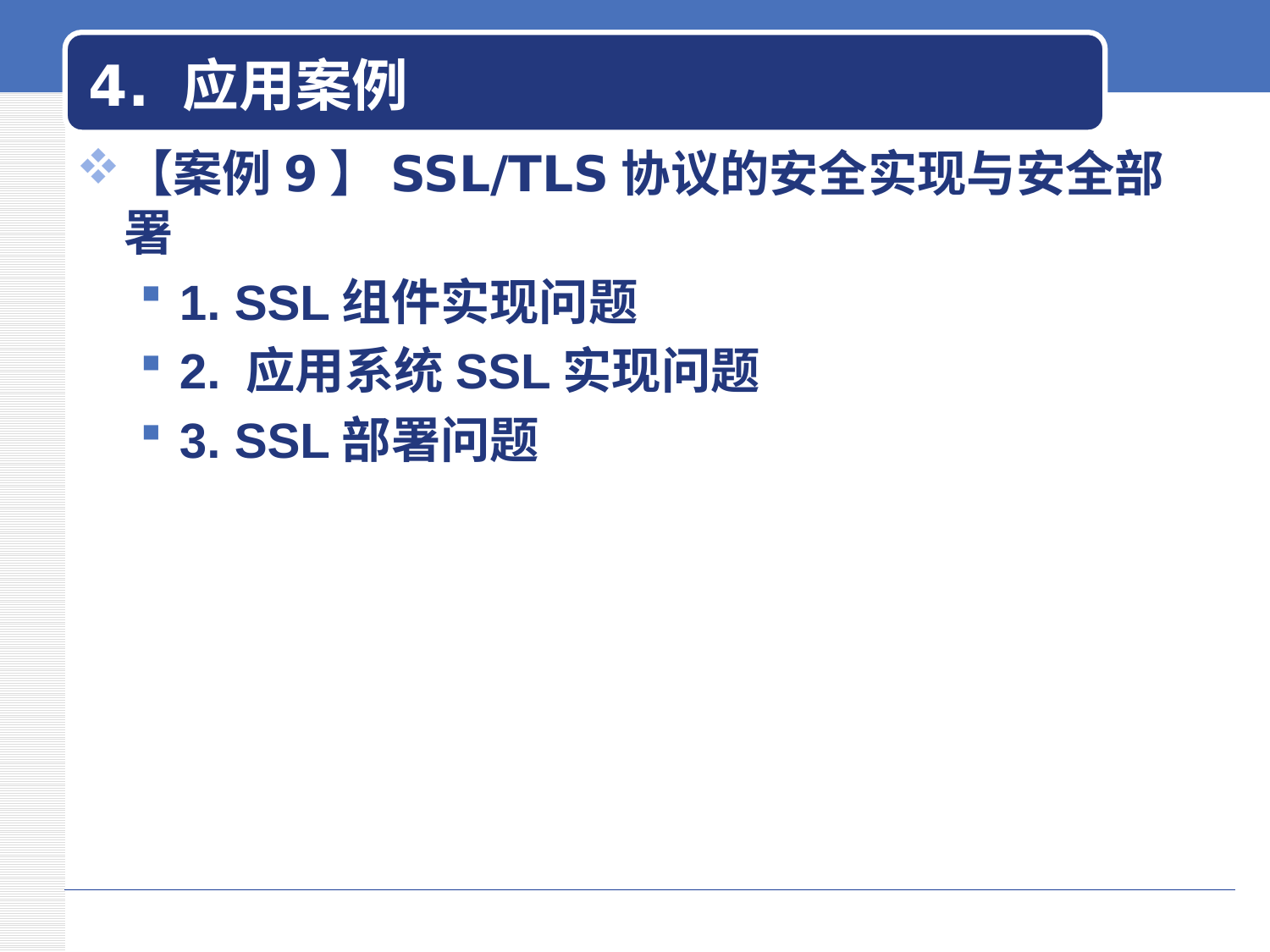

# 4. 应用案例
【案例9】SSL/TLS协议的安全实现与安全部署
1. SSL组件实现问题
2. 应用系统SSL实现问题
3. SSL部署问题